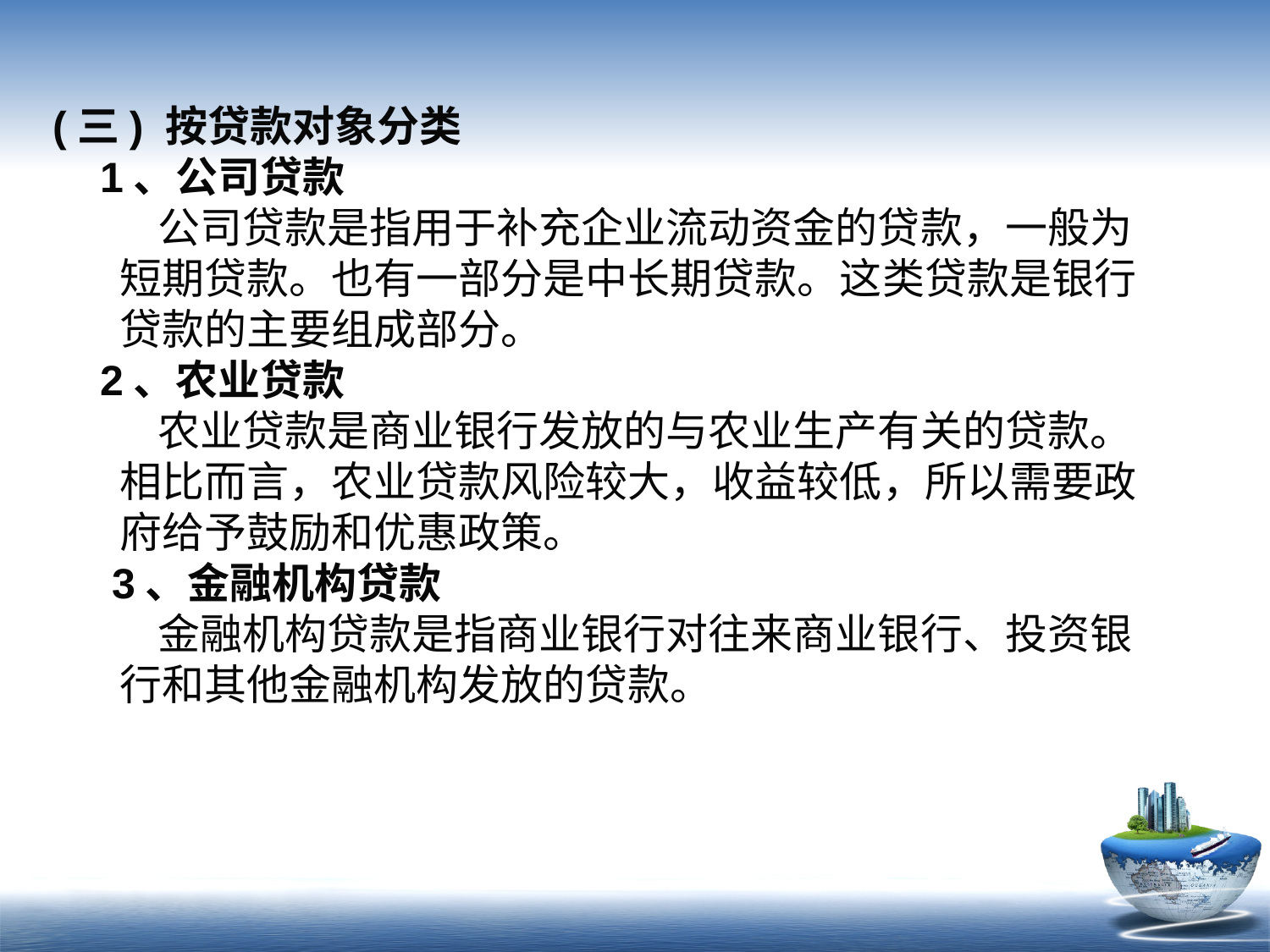

(三) 按贷款对象分类
    1、公司贷款
          公司贷款是指用于补充企业流动资金的贷款，一般为
      短期贷款。也有一部分是中长期贷款。这类贷款是银行
      贷款的主要组成部分。
    2、农业贷款
          农业贷款是商业银行发放的与农业生产有关的贷款。
      相比而言，农业贷款风险较大，收益较低，所以需要政
      府给予鼓励和优惠政策。
     3、金融机构贷款
          金融机构贷款是指商业银行对往来商业银行、投资银
      行和其他金融机构发放的贷款。